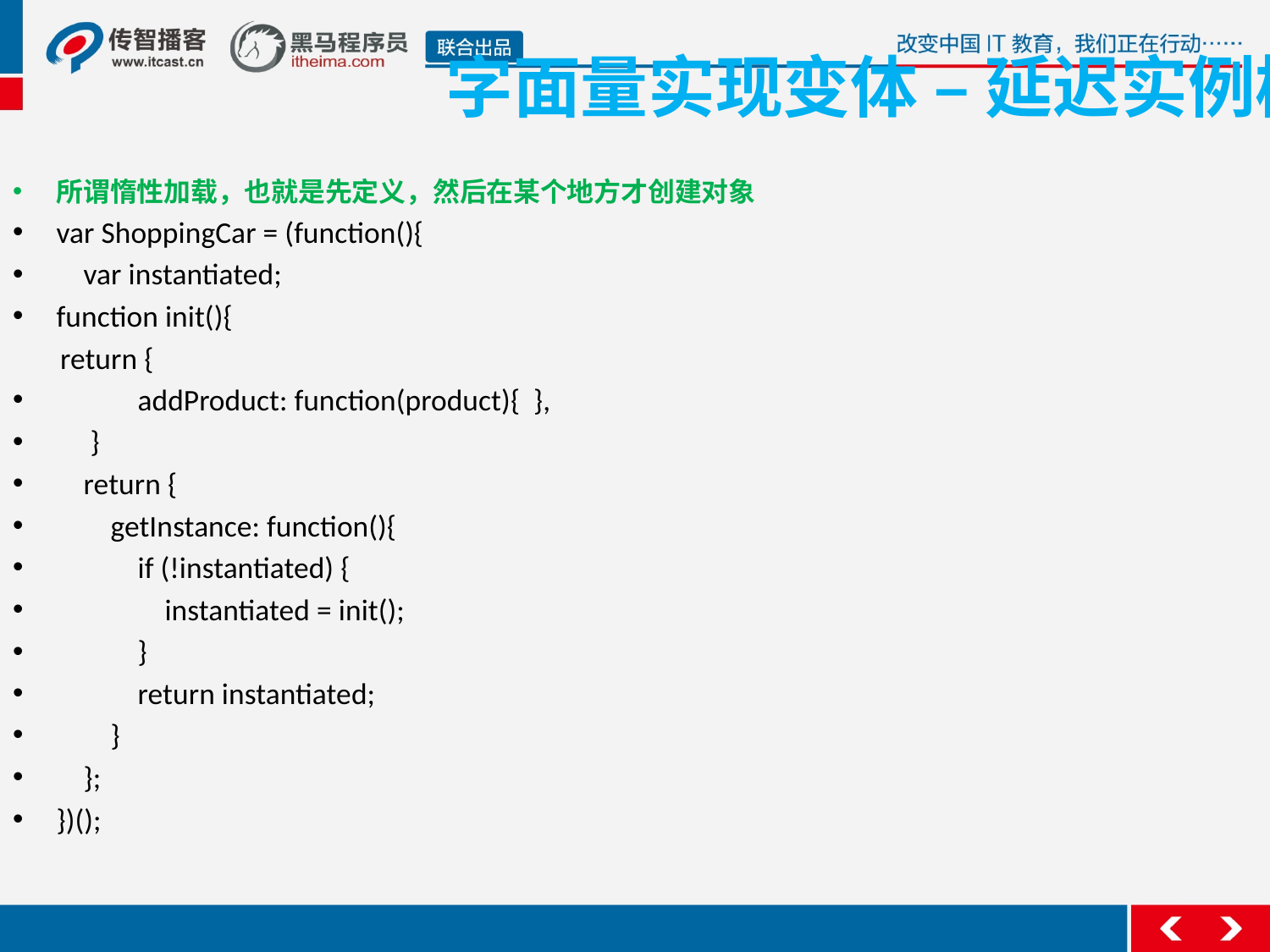

# 字面量实现变体 – 延迟实例模式 惰性加载
所谓惰性加载，也就是先定义，然后在某个地方才创建对象
var ShoppingCar = (function(){
    var instantiated;
function init(){
       return {
            addProduct: function(product){  },
     }
    return {
        getInstance: function(){
            if (!instantiated) {
                instantiated = init();
            }
            return instantiated;
        }
    };
})();